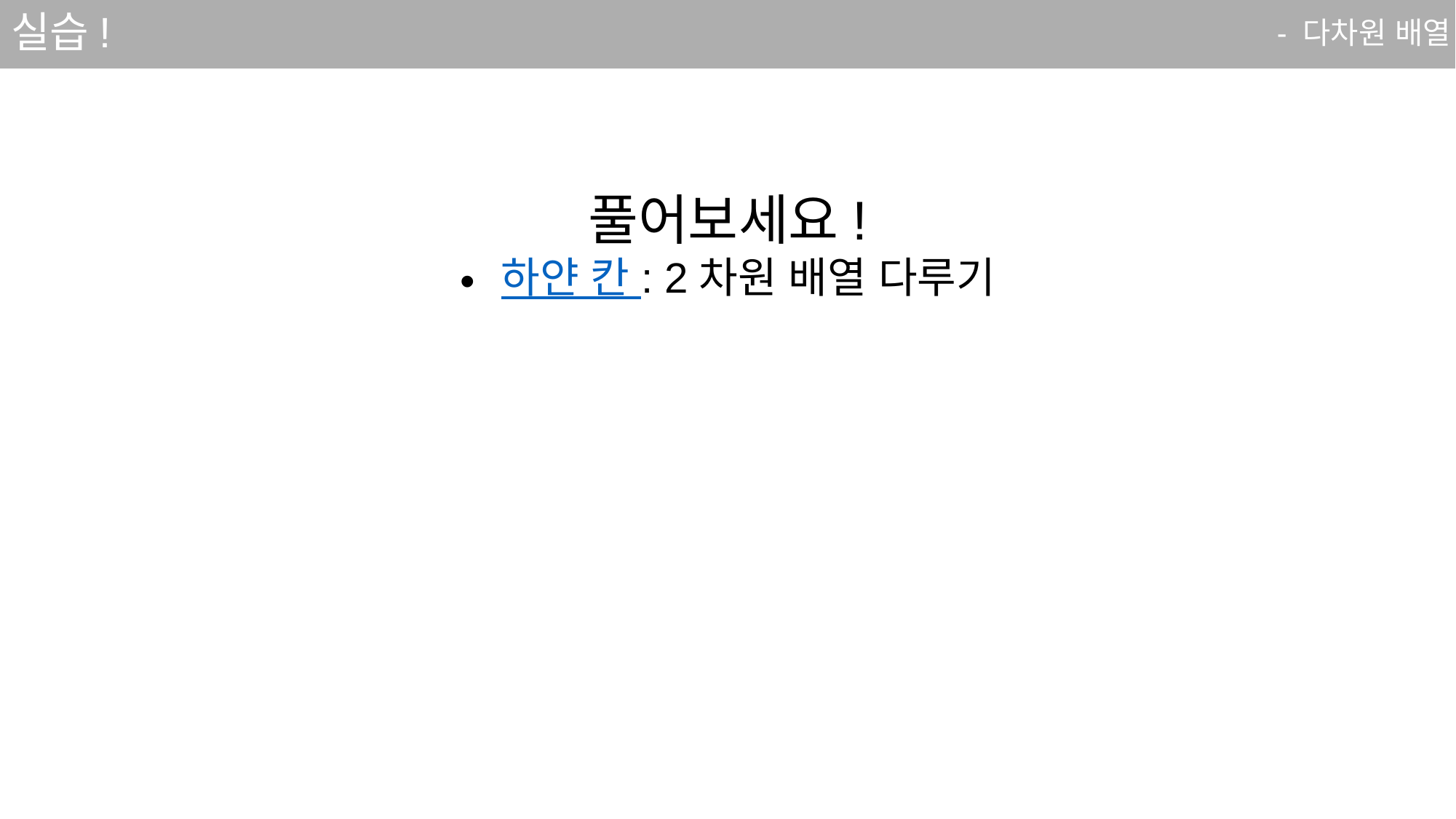

# 실습!
- 다차원 배열
풀어보세요!
하얀 칸 : 2차원 배열 다루기